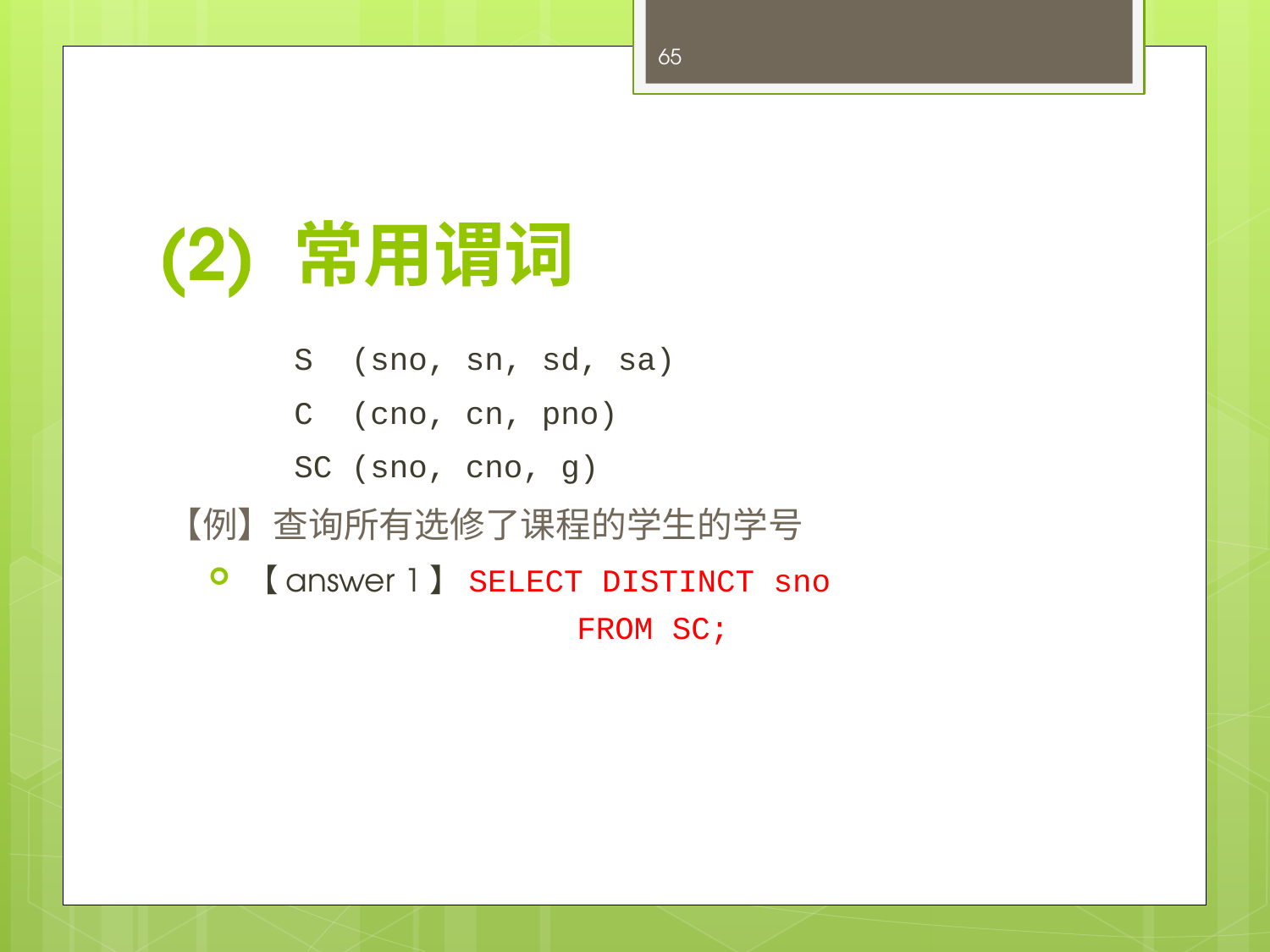

65
# (2) 常用谓词
	S  (sno, sn, sd, sa)
	C  (cno, cn, pno)
	SC (sno, cno, g)
【例】查询所有选修了课程的学生的学号
【answer 1】SELECT DISTINCT sno
		    FROM SC;